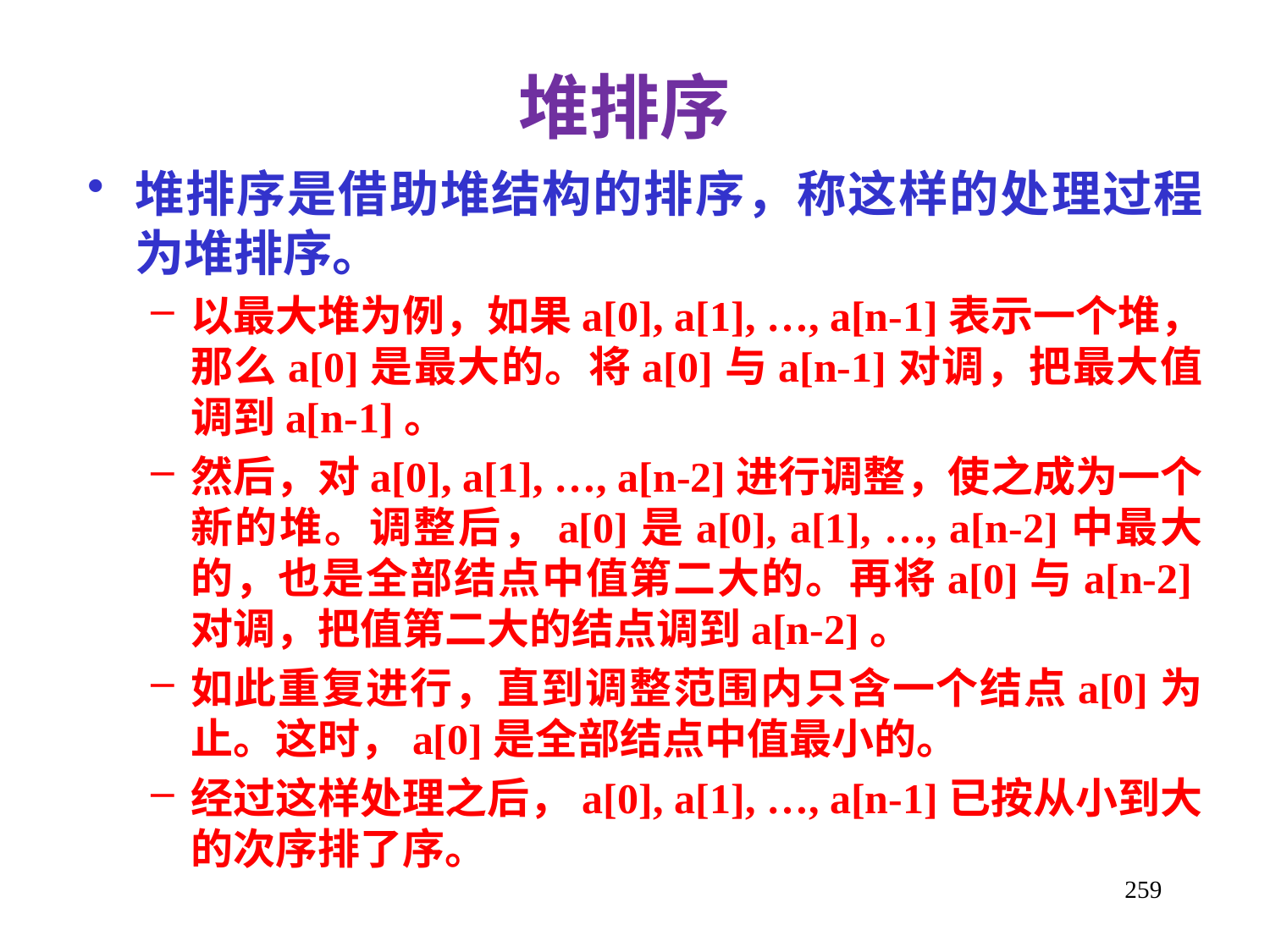

堆排序
堆排序是借助堆结构的排序，称这样的处理过程为堆排序。
以最大堆为例，如果a[0], a[1], …, a[n-1]表示一个堆，那么a[0]是最大的。将a[0]与a[n-1]对调，把最大值调到a[n-1]。
然后，对a[0], a[1], …, a[n-2]进行调整，使之成为一个新的堆。调整后，a[0]是a[0], a[1], …, a[n-2]中最大的，也是全部结点中值第二大的。再将a[0]与a[n-2]对调，把值第二大的结点调到a[n-2]。
如此重复进行，直到调整范围内只含一个结点a[0]为止。这时，a[0]是全部结点中值最小的。
经过这样处理之后，a[0], a[1], …, a[n-1]已按从小到大的次序排了序。
259